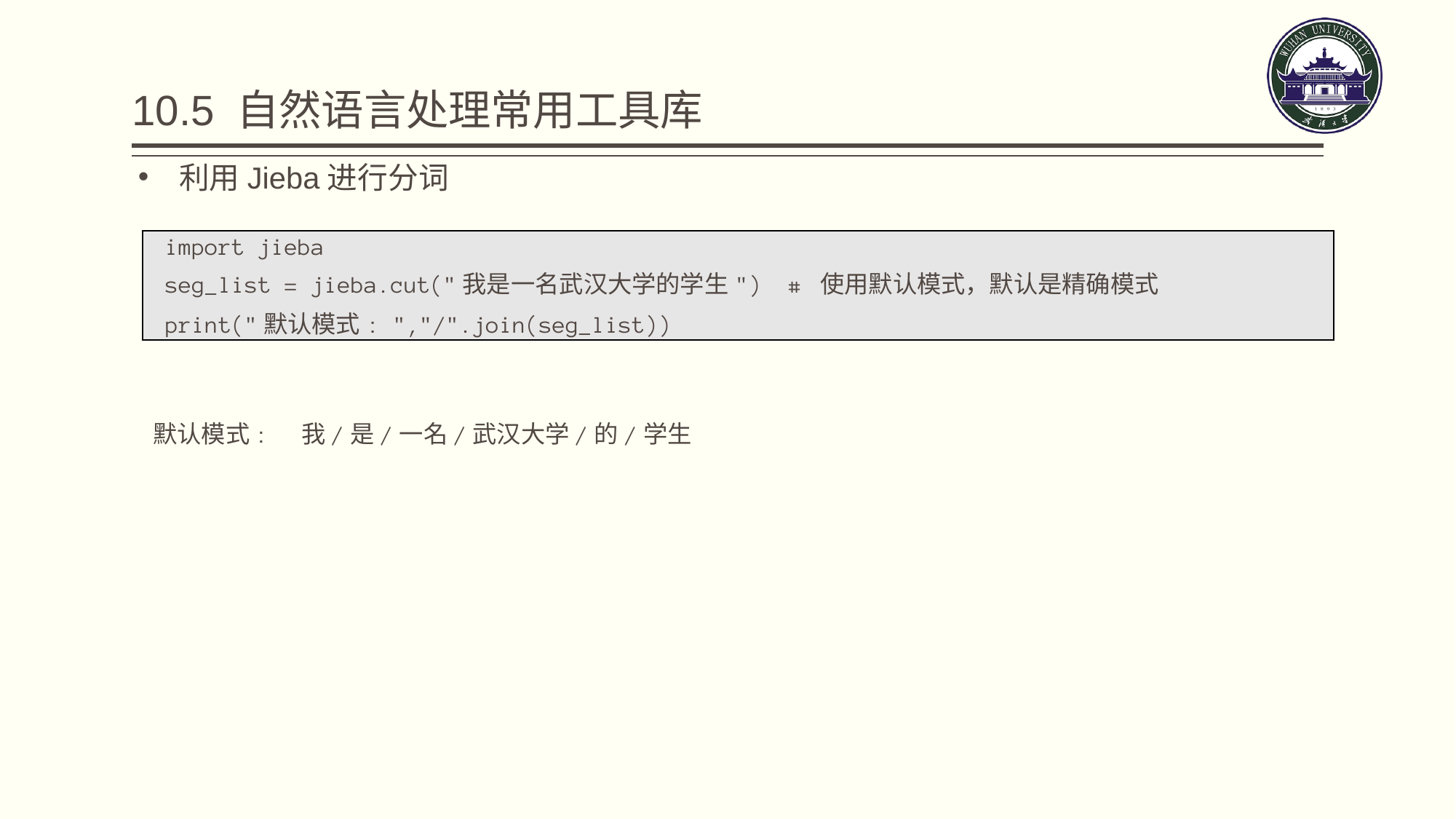

# 10.5 自然语言处理常用工具库
利用Jieba进行分词
| import jieba |
| --- |
| seg\_list = jieba.cut("我是一名武汉大学的学生") # 使用默认模式，默认是精确模式 |
| print("默认模式: ","/".join(seg\_list)) |
默认模式:  我/是/一名/武汉大学/的/学生